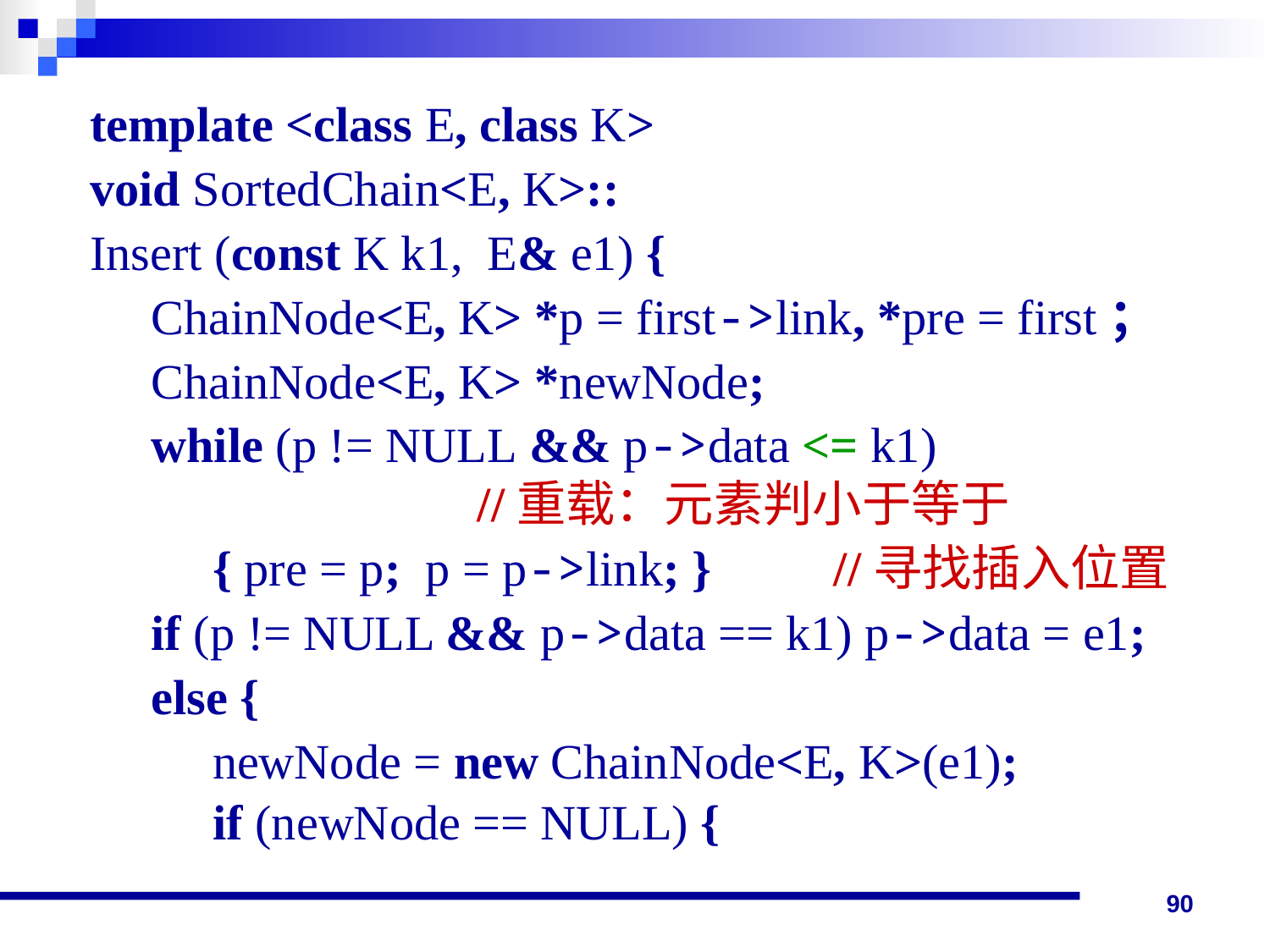

template <class E, class K>
void SortedChain<E, K>::
Insert (const K k1,  E& e1) {
     ChainNode<E, K> *p = first->link, *pre = first；
     ChainNode<E, K> *newNode;
     while (p != NULL && p->data <= k1)				       //重载：元素判小于等于
          { pre = p;  p = p->link; }	     //寻找插入位置
     if (p != NULL && p->data == k1) p->data = e1;
     else {
          newNode = new ChainNode<E, K>(e1);
          if (newNode == NULL) {
90